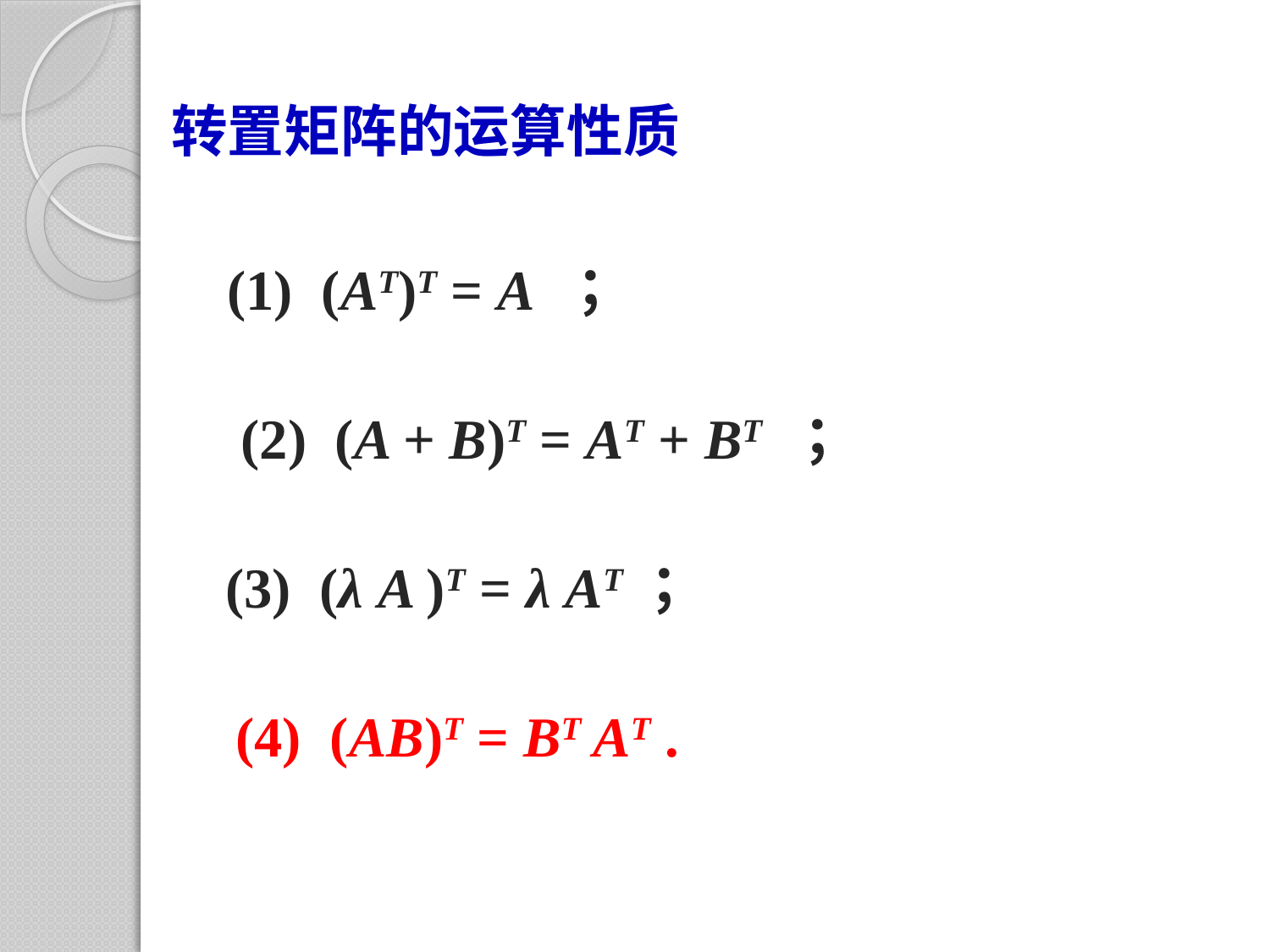

转置矩阵的运算性质
(1)  (AT)T = A ；
(2)  (A + B)T = AT + BT ；
(3)  (λ A )T = λ AT；
(4)  (AB)T = BT AT .